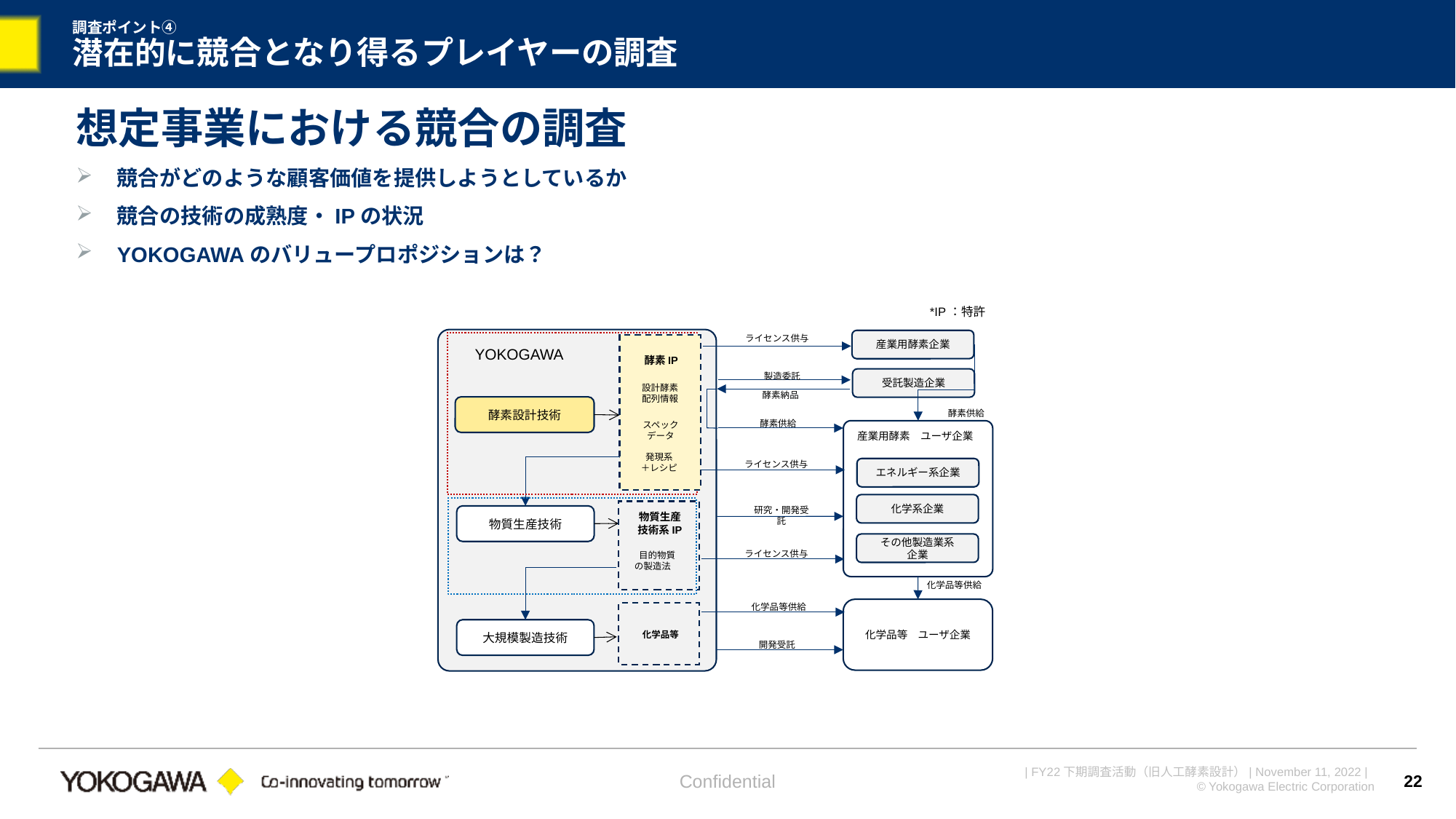

# 調査ポイント④ 潜在的に競合となり得るプレイヤーの調査
想定事業における競合の調査
競合がどのような顧客価値を提供しようとしているか
競合の技術の成熟度・IPの状況
YOKOGAWAのバリュープロポジションは？
*IP：特許
ライセンス供与

産業用酵素企業

YOKOGAWA
酵素IP
製造委託
受託製造企業
設計酵素
配列情報
酵素納品
酵素設計技術
酵素供給
酵素供給
スペック
データ

産業用酵素　ユーザ企業
発現系
＋レシピ
ライセンス供与
エネルギー系企業
化学系企業

研究・開発受託

物質生産
技術系IP
物質生産技術
その他製造業系
企業
ライセンス供与
目的物質
の製造法
化学品等供給
化学品等供給
化学品等　ユーザ企業

大規模製造技術
化学品等
開発受託
Confidential
22